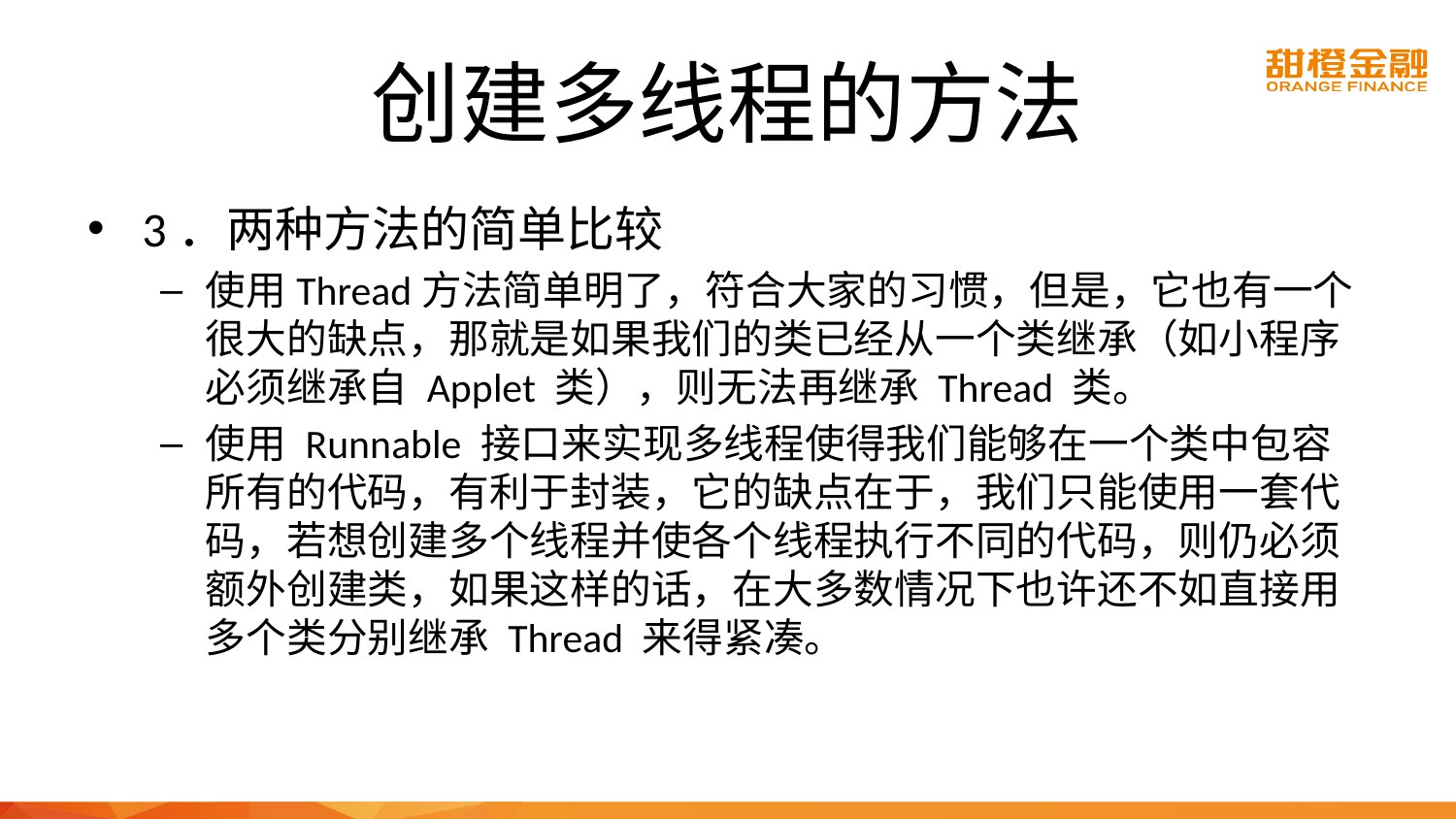

# 创建多线程的方法
3．两种方法的简单比较
使用Thread方法简单明了，符合大家的习惯，但是，它也有一个很大的缺点，那就是如果我们的类已经从一个类继承（如小程序必须继承自 Applet 类），则无法再继承 Thread 类。
使用 Runnable 接口来实现多线程使得我们能够在一个类中包容所有的代码，有利于封装，它的缺点在于，我们只能使用一套代码，若想创建多个线程并使各个线程执行不同的代码，则仍必须额外创建类，如果这样的话，在大多数情况下也许还不如直接用多个类分别继承 Thread 来得紧凑。